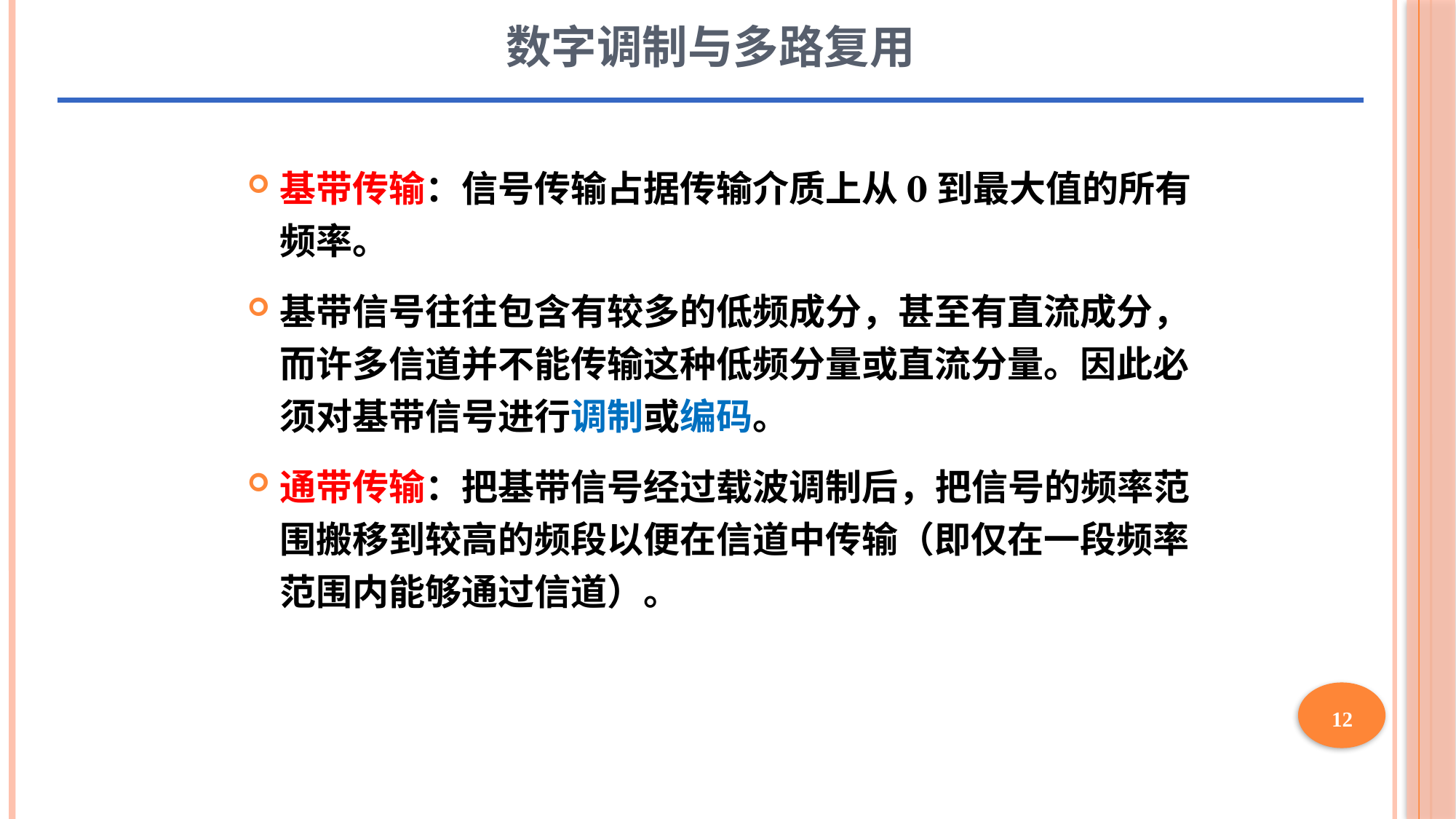

数字调制与多路复用
基带传输：信号传输占据传输介质上从0到最大值的所有频率。
基带信号往往包含有较多的低频成分，甚至有直流成分，而许多信道并不能传输这种低频分量或直流分量。因此必须对基带信号进行调制或编码。
通带传输：把基带信号经过载波调制后，把信号的频率范围搬移到较高的频段以便在信道中传输（即仅在一段频率范围内能够通过信道）。

12